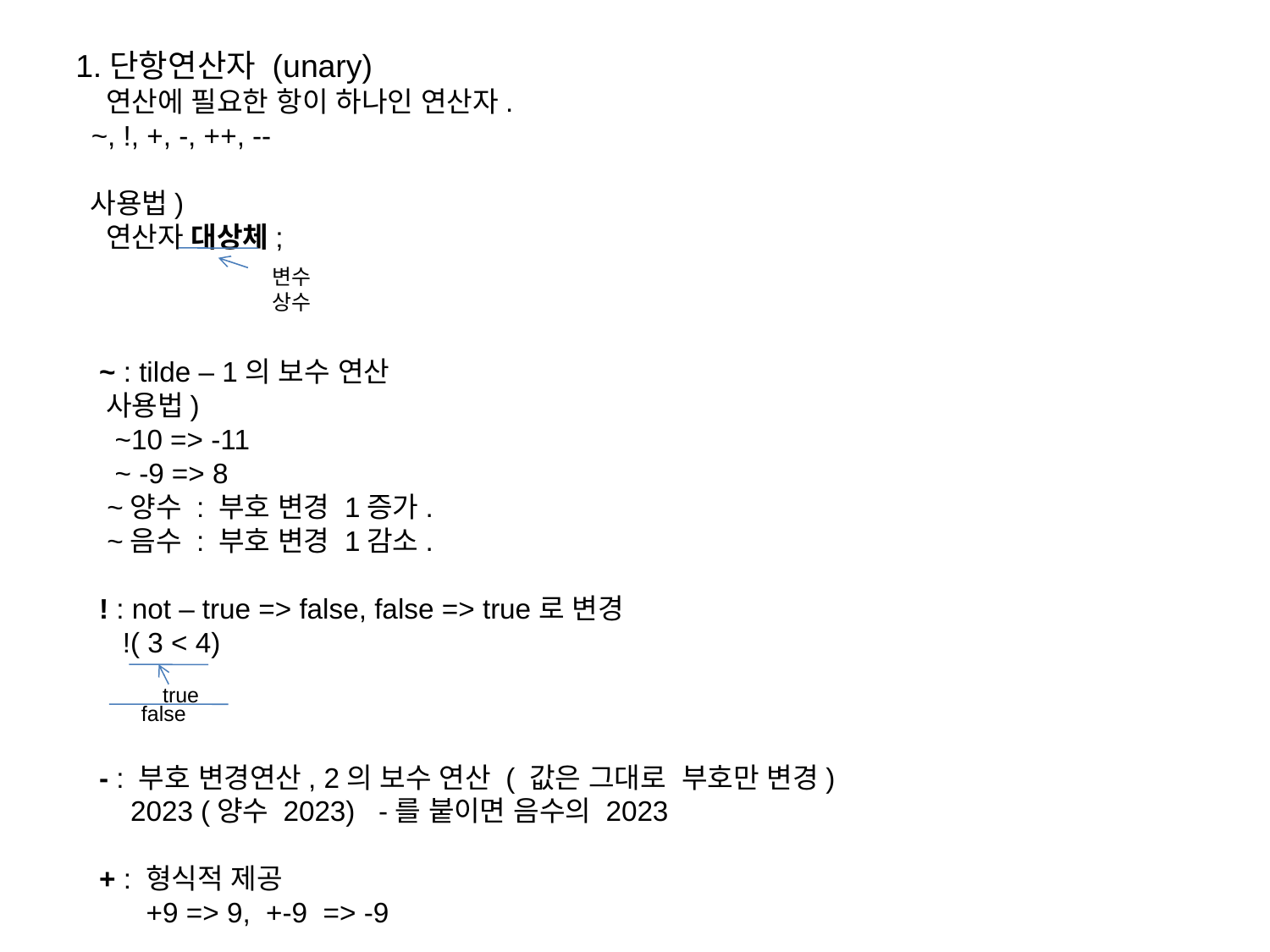

1.단항연산자 (unary)
   연산에 필요한 항이 하나인 연산자.
  ~, !, +, -, ++, --

 사용법)
   연산자 대상체;

   ~ : tilde – 1의 보수 연산
   사용법)
     ~10 => -11
     ~ -9 => 8
    ~양수 : 부호 변경 1증가.
    ~음수 : 부호 변경 1감소.

   ! : not – true => false, false => true로 변경
      !( 3 < 4)

   - : 부호 변경연산, 2의 보수 연산 ( 값은 그대로  부호만 변경)
       2023 (양수 2023)   -를 붙이면 음수의 2023

   + : 형식적 제공
         +9 => 9,  +-9  => -9
변수
상수
true
false